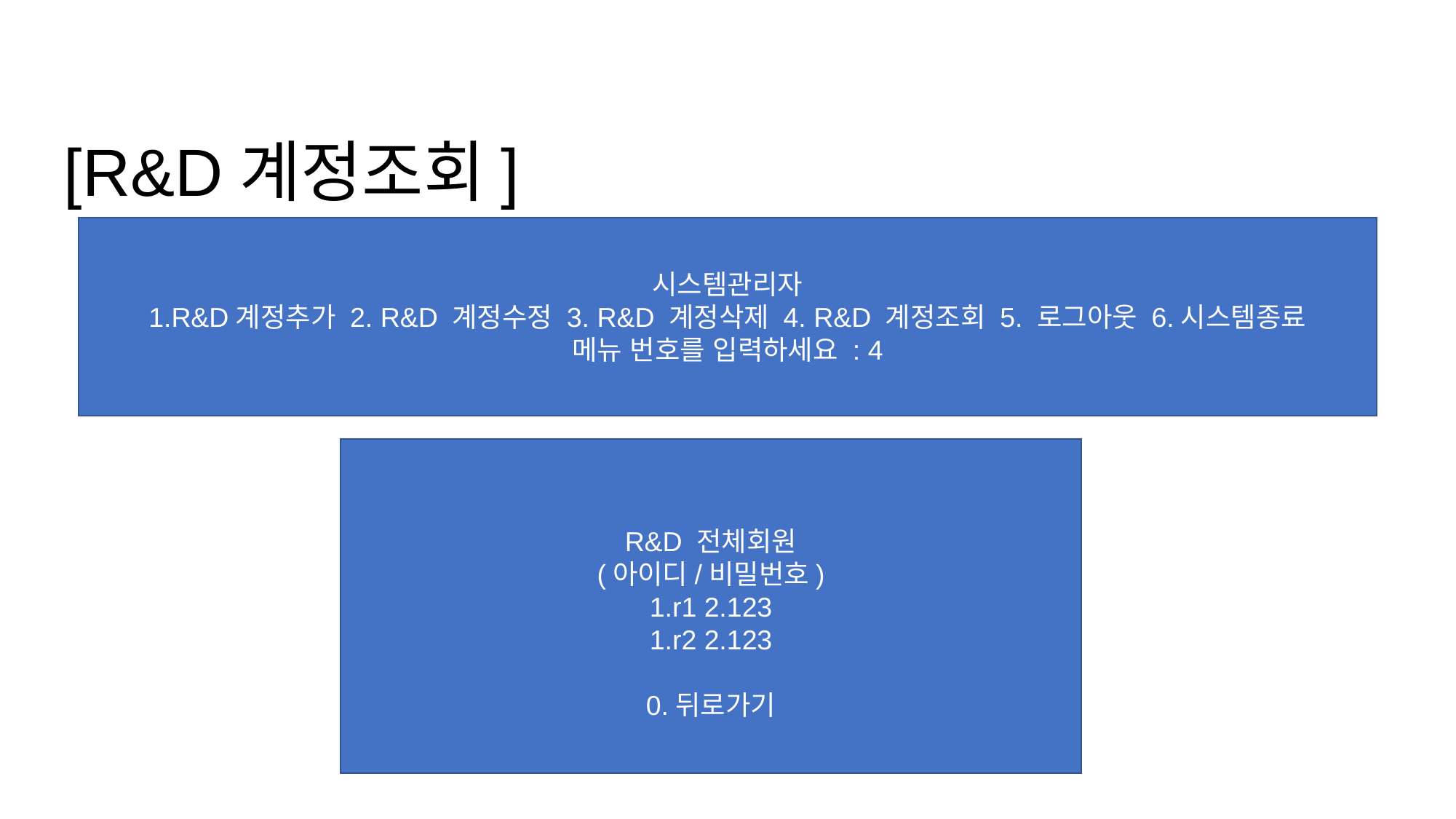

# [R&D계정조회]
시스템관리자
1.R&D계정추가 2. R&D 계정수정 3. R&D 계정삭제 4. R&D 계정조회 5. 로그아웃 6.시스템종료
메뉴 번호를 입력하세요 : 4

R&D 전체회원
(아이디/비밀번호)
1.r1 2.123
1.r2 2.123

0.뒤로가기